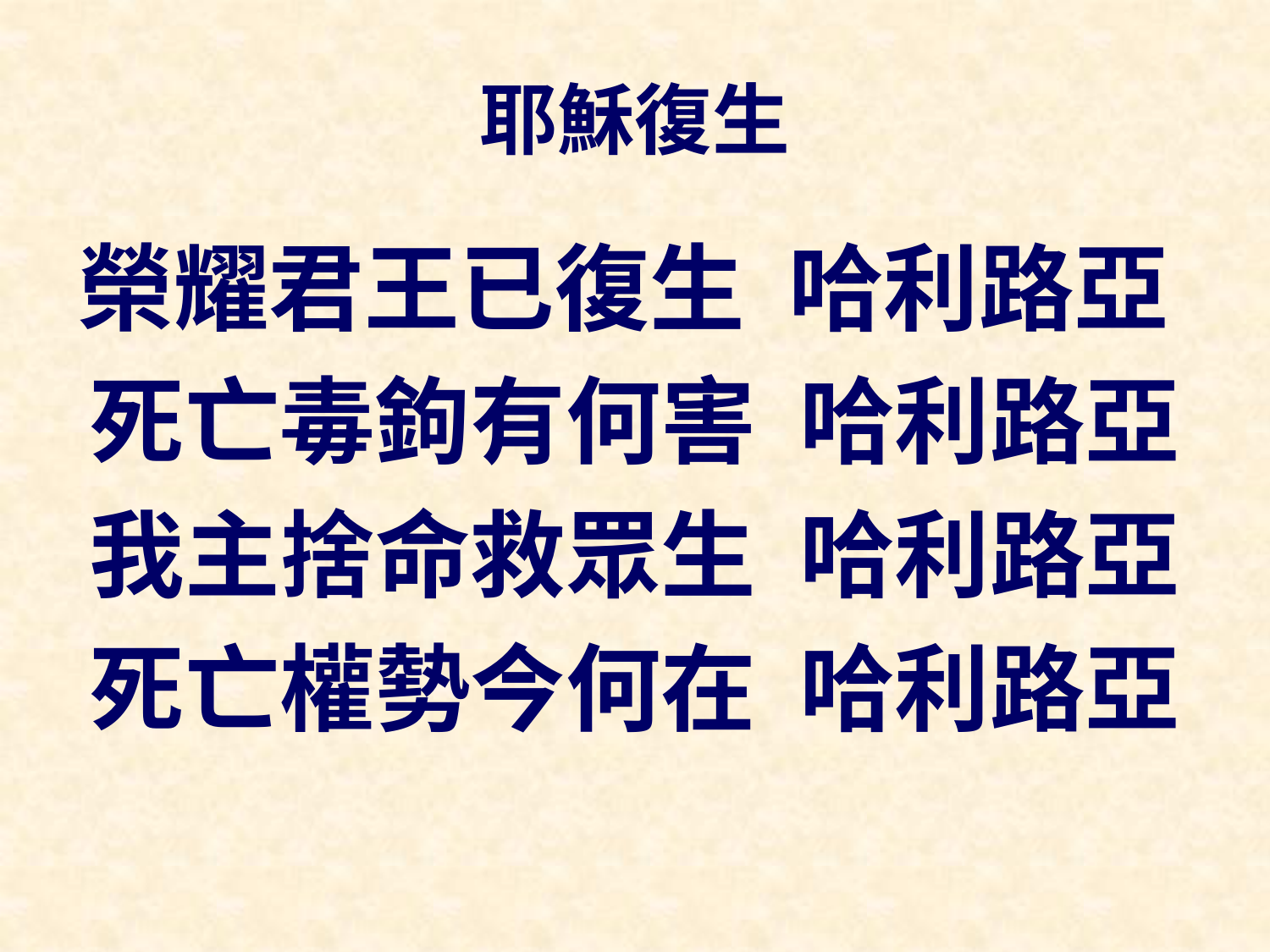

# 耶穌復生
榮耀君王已復生  哈利路亞
死亡毒鉤有何害  哈利路亞
我主捨命救眾生  哈利路亞
死亡權勢今何在  哈利路亞